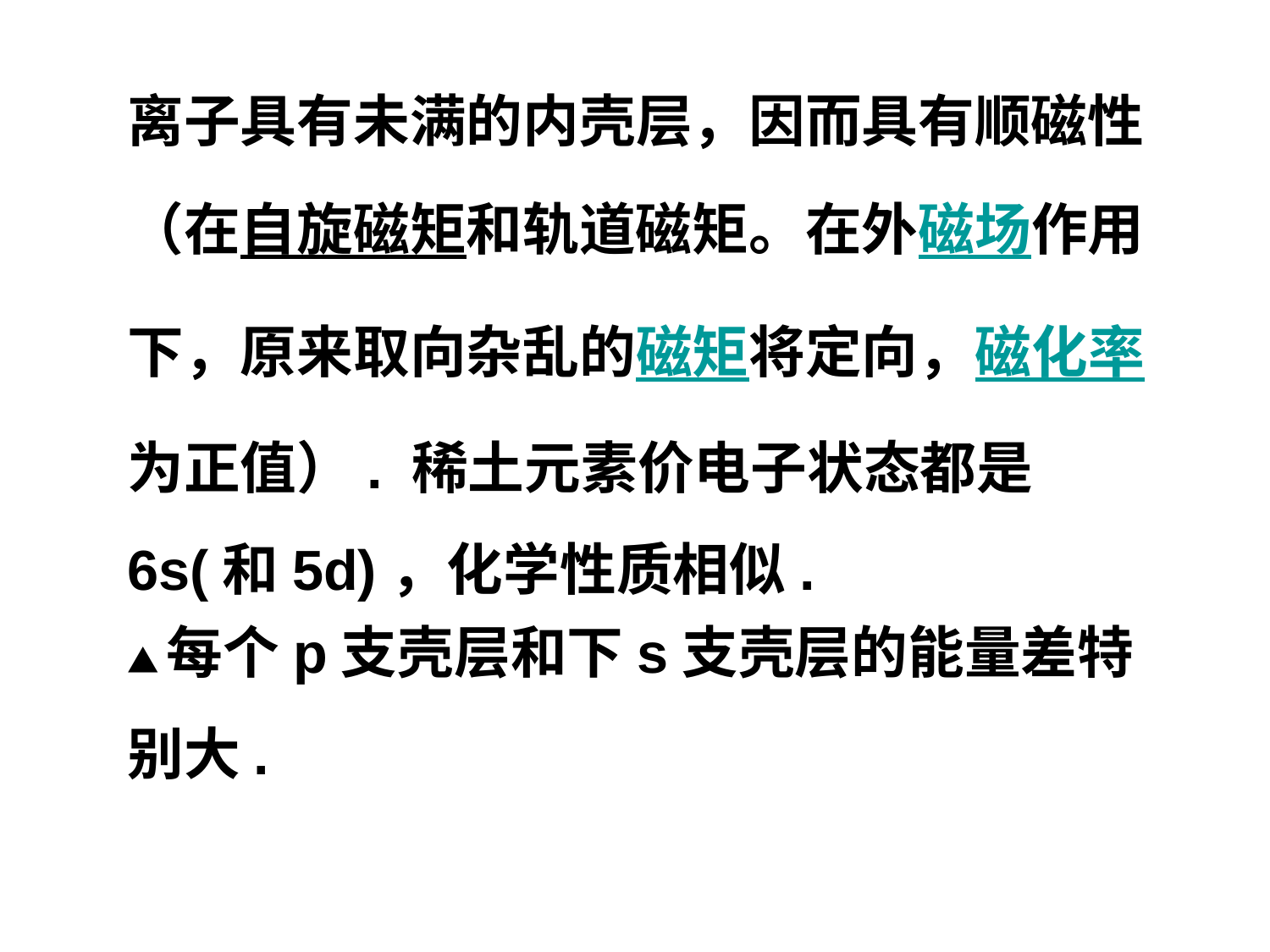

离子具有未满的内壳层，因而具有顺磁性（在自旋磁矩和轨道磁矩。在外磁场作用下，原来取向杂乱的磁矩将定向，磁化率为正值）. 稀土元素价电子状态都是6s(和5d)，化学性质相似.
▲每个p支壳层和下s支壳层的能量差特别大.